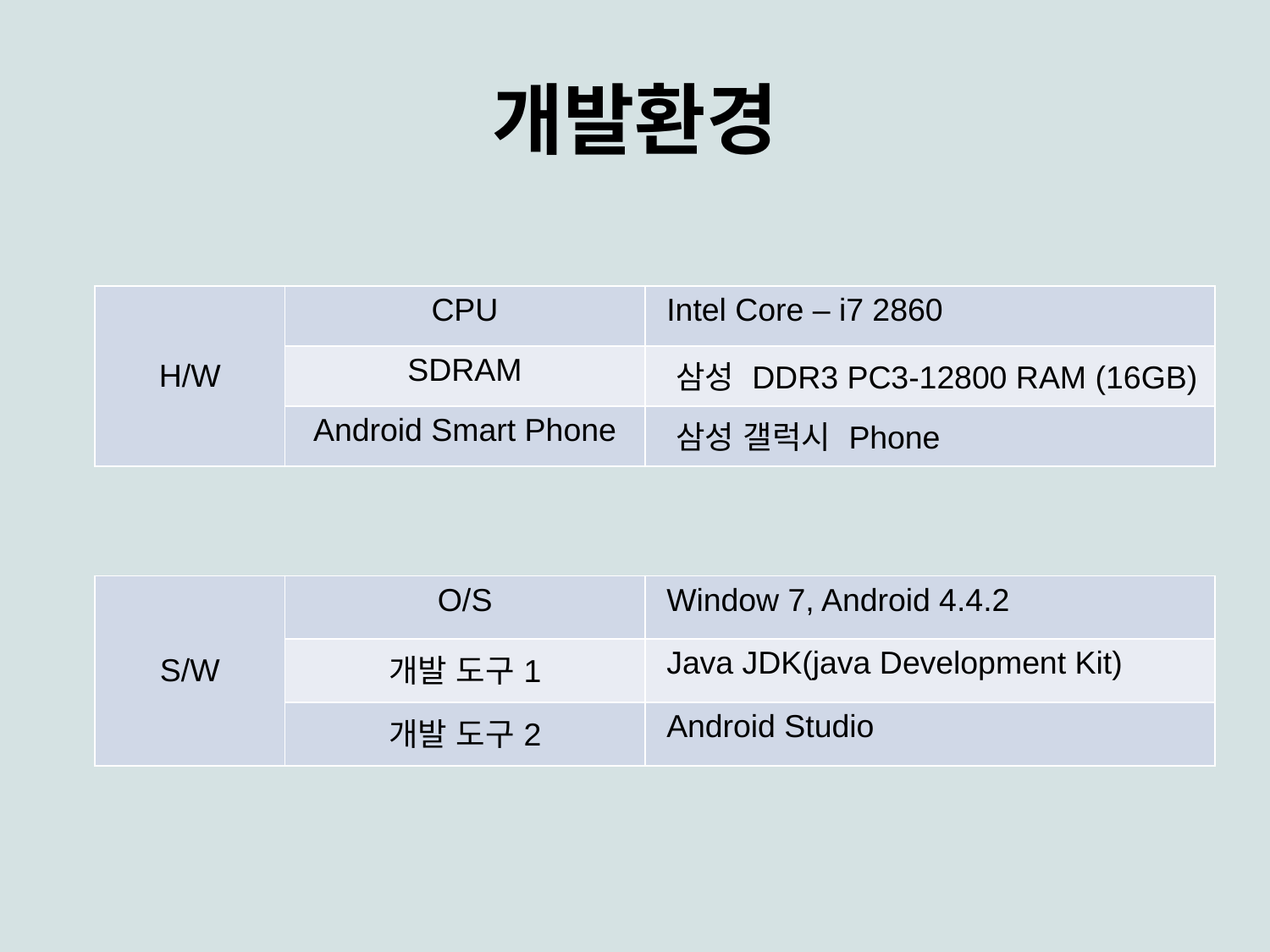

# 개발환경
| H/W | CPU | Intel Core – i7 2860 |
| --- | --- | --- |
|  | SDRAM | 삼성 DDR3 PC3-12800 RAM (16GB) |
|  | Android Smart Phone | 삼성 갤럭시 Phone |
| S/W | O/S | Window 7, Android 4.4.2 |
| --- | --- | --- |
|  | 개발 도구1 | Java JDK(java Development Kit) |
|  | 개발 도구2 | Android Studio |